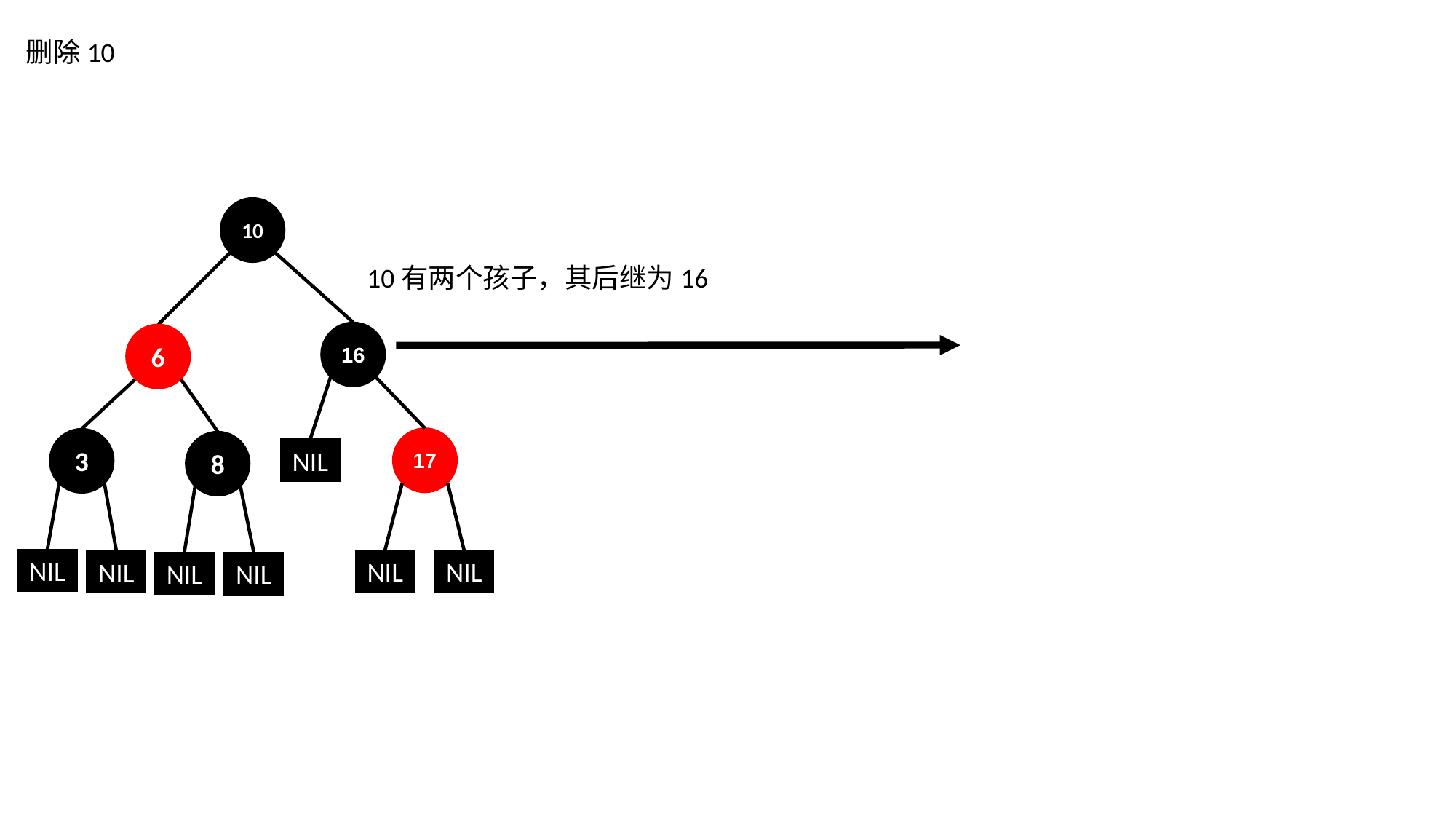

删除10
10
10有两个孩子，其后继为16
16
6
17
3
8
NIL
NIL
NIL
NIL
NIL
NIL
NIL